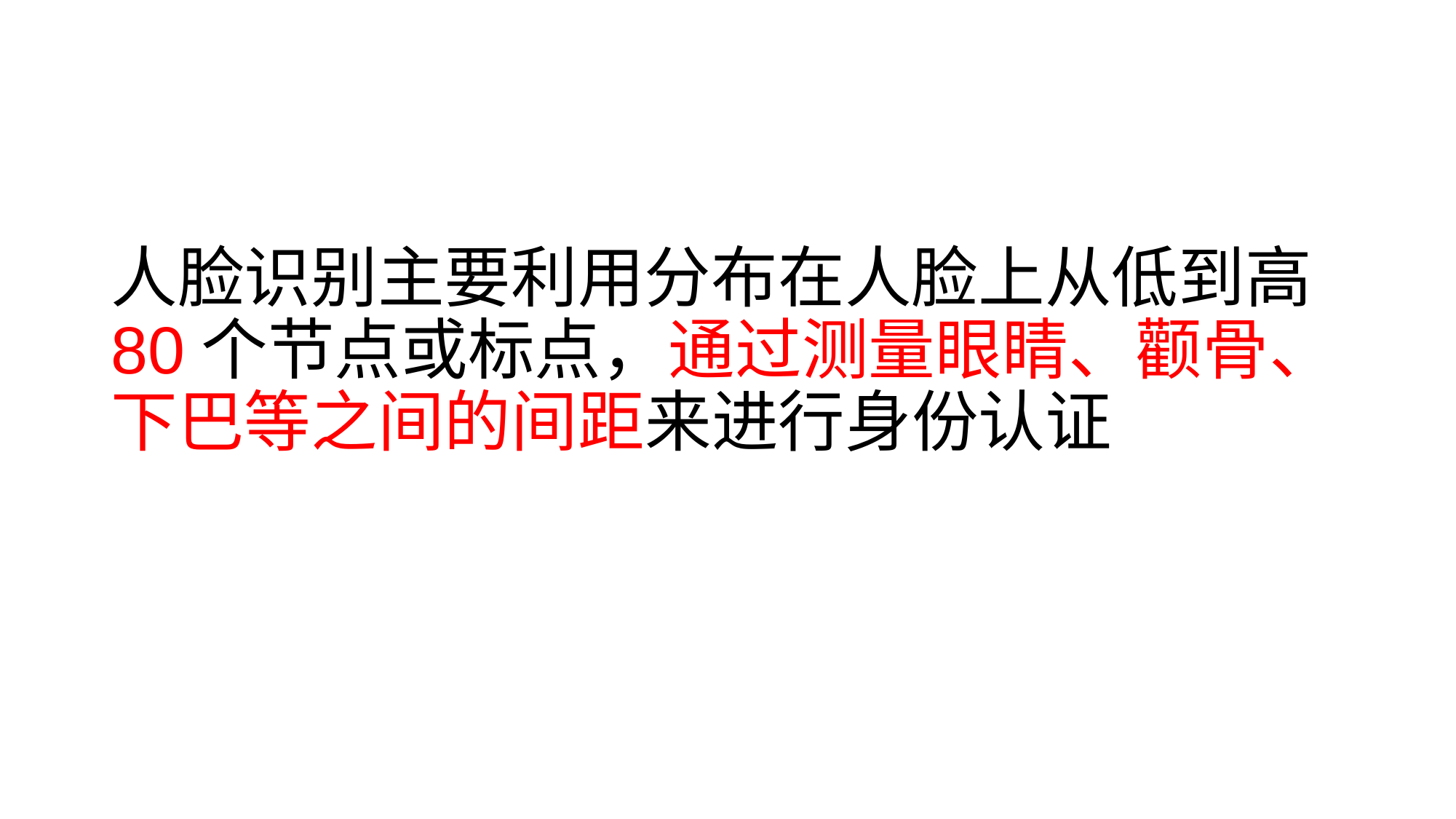

# 人脸识别主要利用分布在人脸上从低到高80个节点或标点，通过测量眼睛、颧骨、下巴等之间的间距来进行身份认证